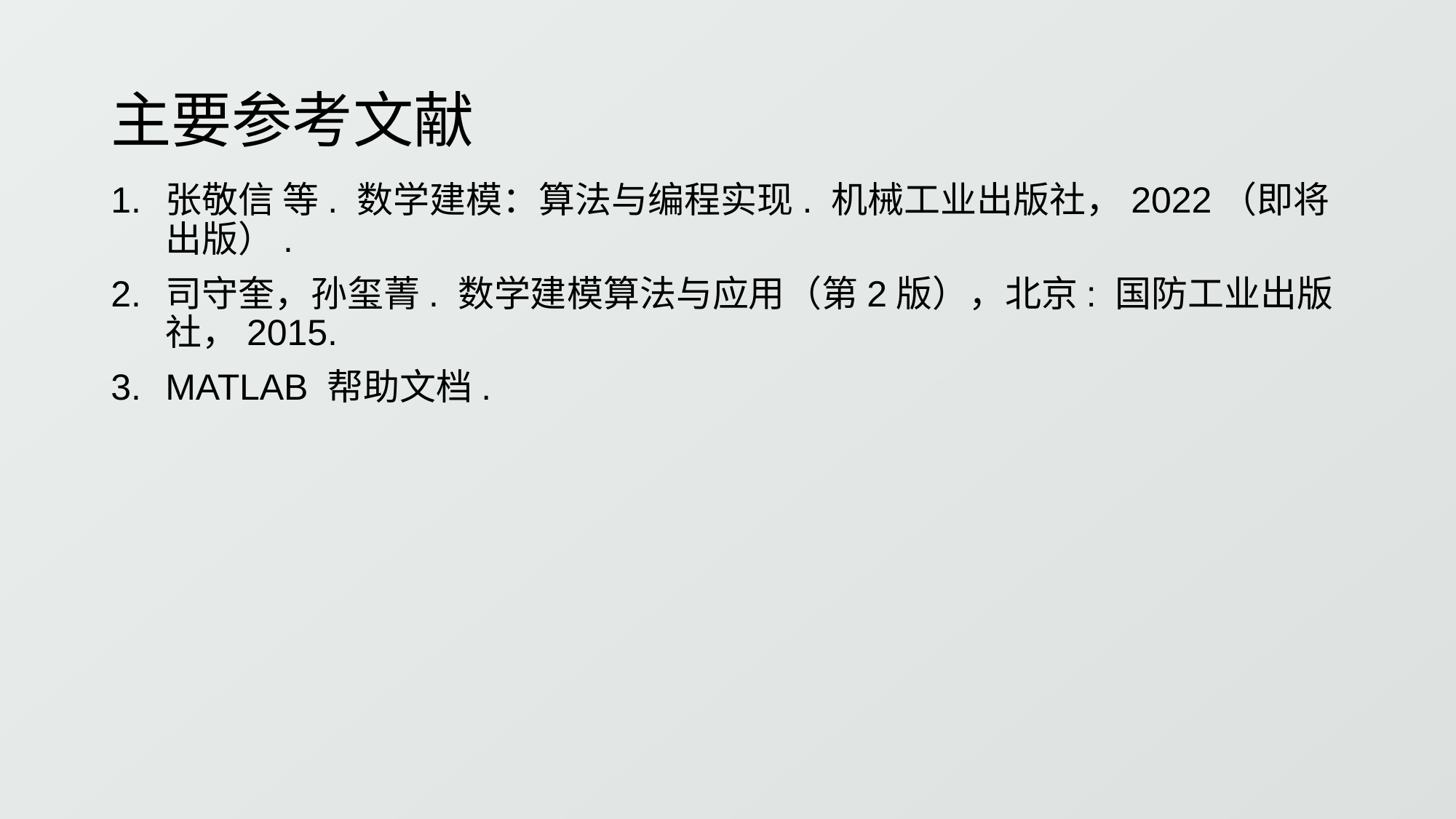

# 主要参考文献
张敬信 等. 数学建模：算法与编程实现. 机械工业出版社，2022（即将出版）.
司守奎，孙玺菁. 数学建模算法与应用（第2版），北京: 国防工业出版社，2015.
MATLAB 帮助文档.